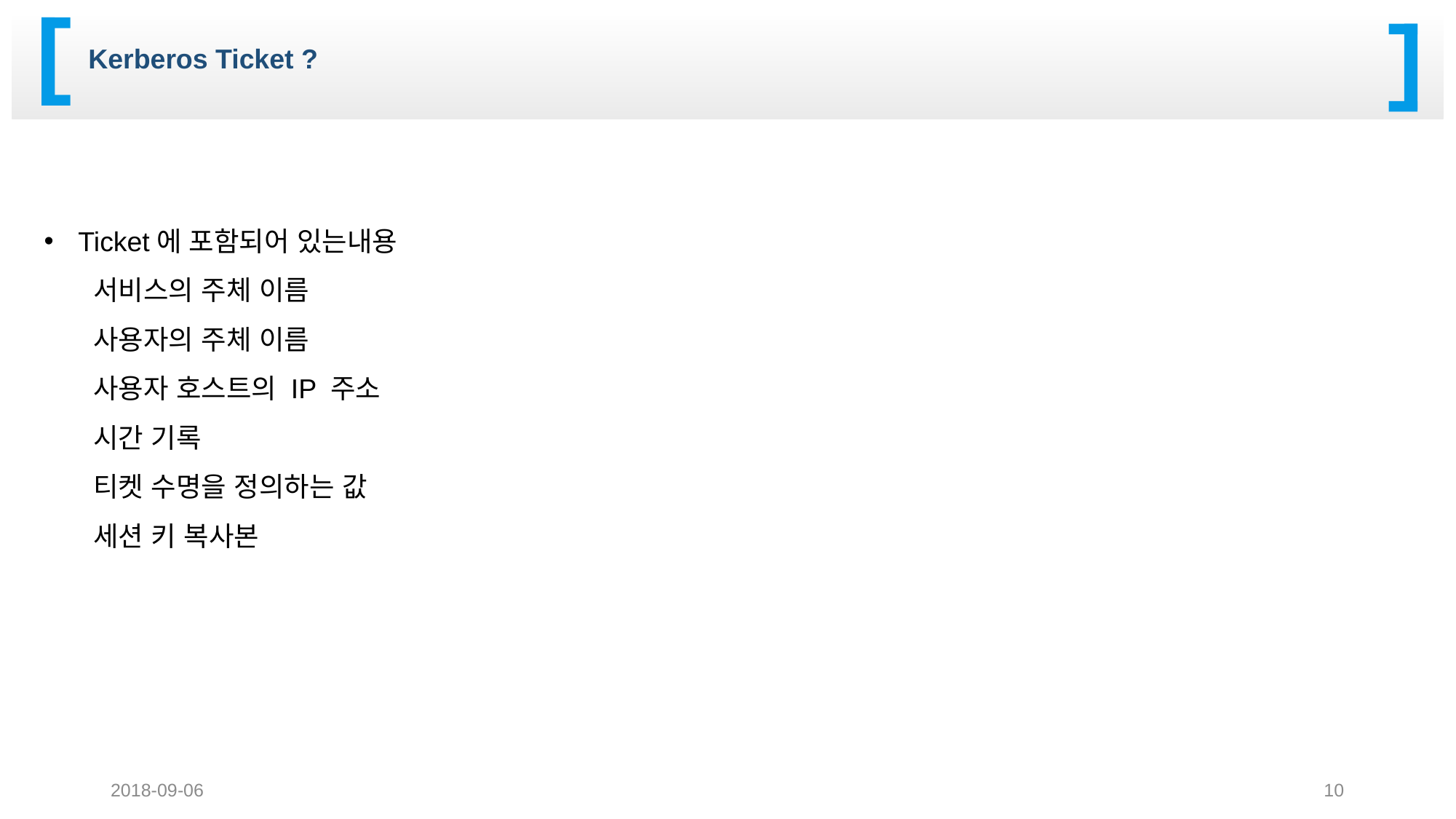

Kerberos Ticket ?
Ticket에 포함되어 있는내용
  서비스의 주체 이름
  사용자의 주체 이름
  사용자 호스트의 IP 주소
  시간 기록
  티켓 수명을 정의하는 값
  세션 키 복사본